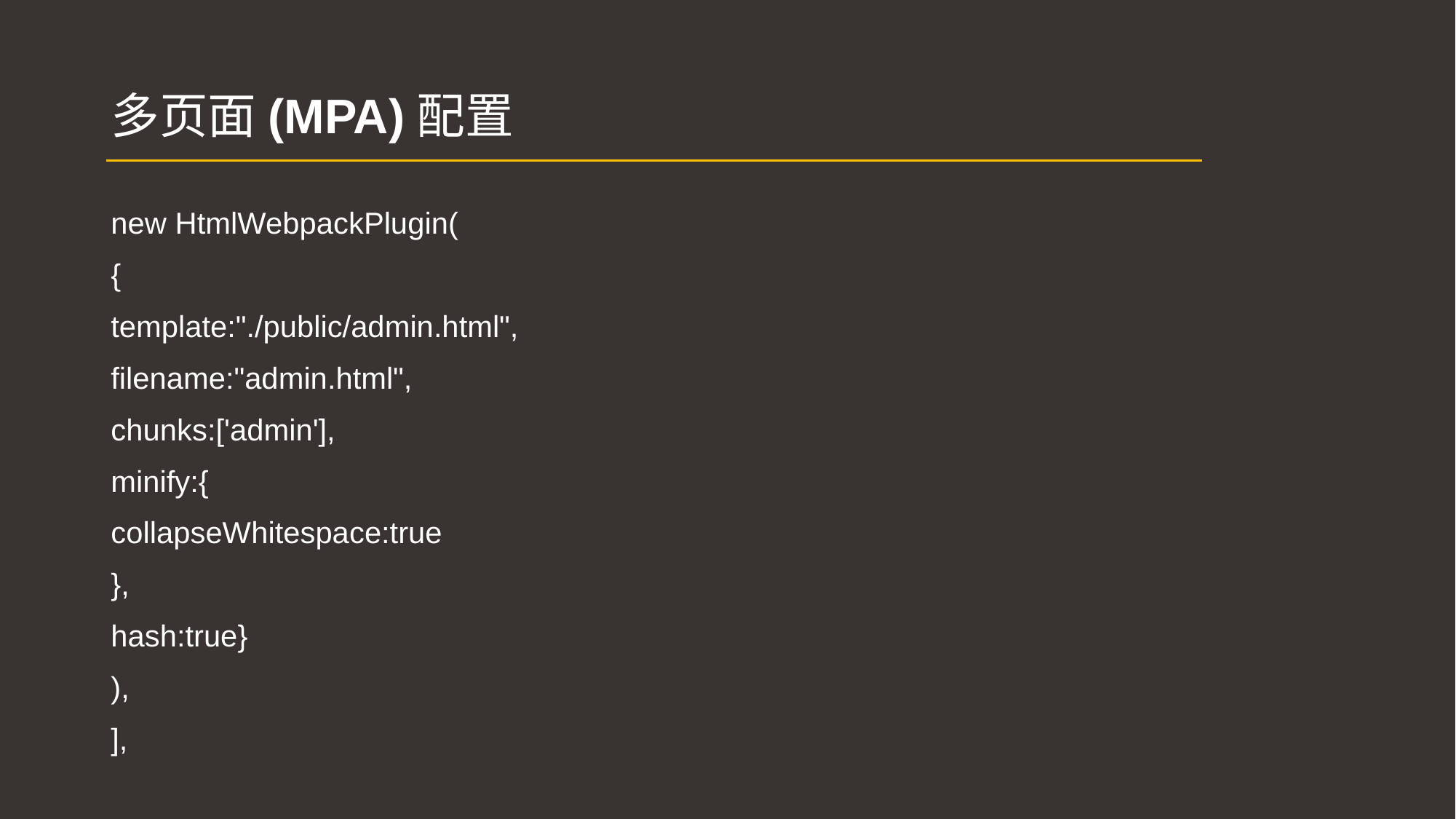

# 多页面(MPA)配置
new HtmlWebpackPlugin(
{
template:"./public/admin.html",
filename:"admin.html",
chunks:['admin'],
minify:{
collapseWhitespace:true
},
hash:true}
),
],